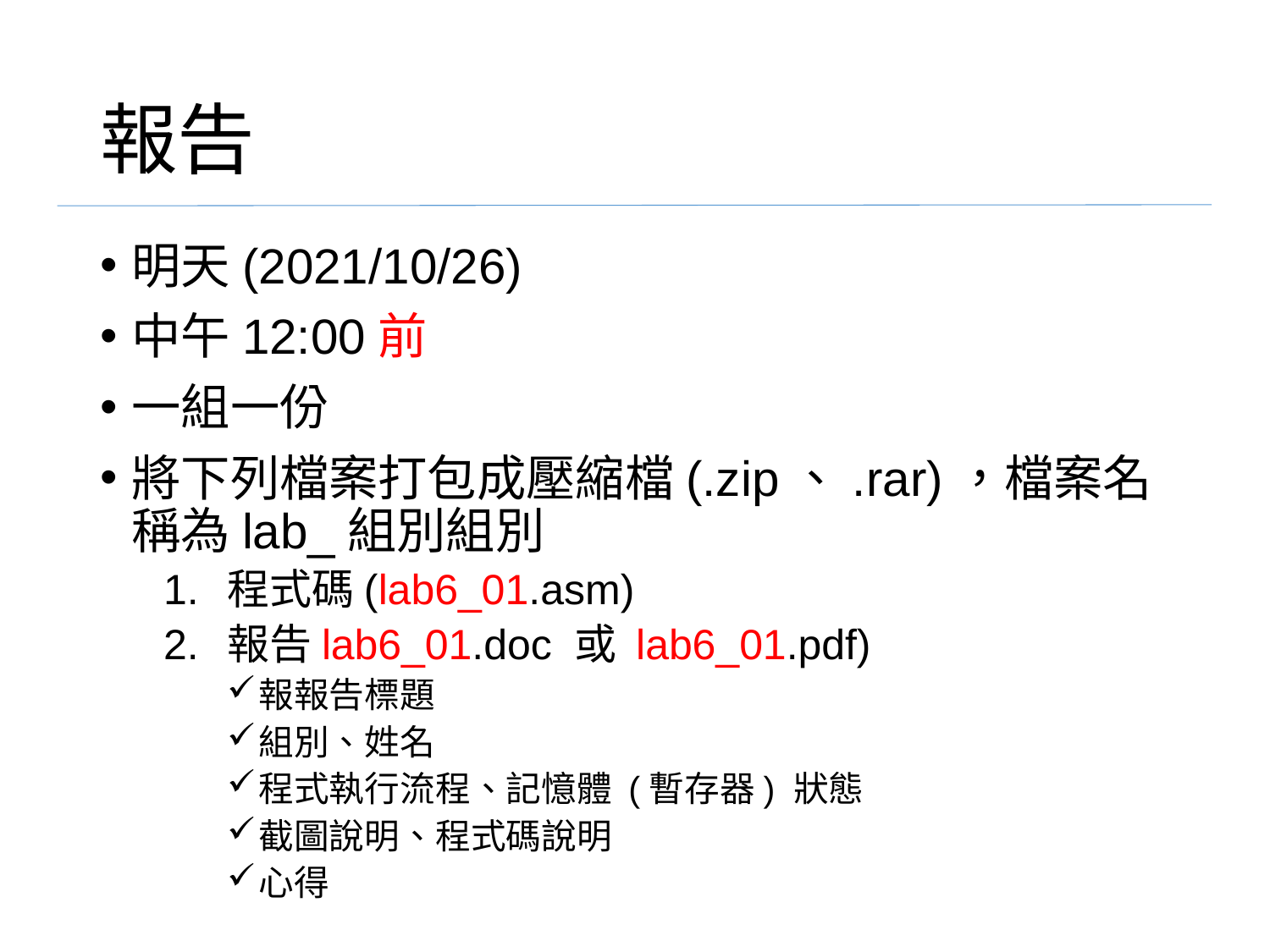

# 報告
明天(2021/10/26)
中午12:00前
一組一份
將下列檔案打包成壓縮檔(.zip、.rar)，檔案名稱為lab_組別組別
程式碼(lab6_01.asm)
報告lab6_01.doc 或 lab6_01.pdf)
報報告標題
組別、姓名
程式執行流程、記憶體 (暫存器) 狀態
截圖說明、程式碼說明
心得